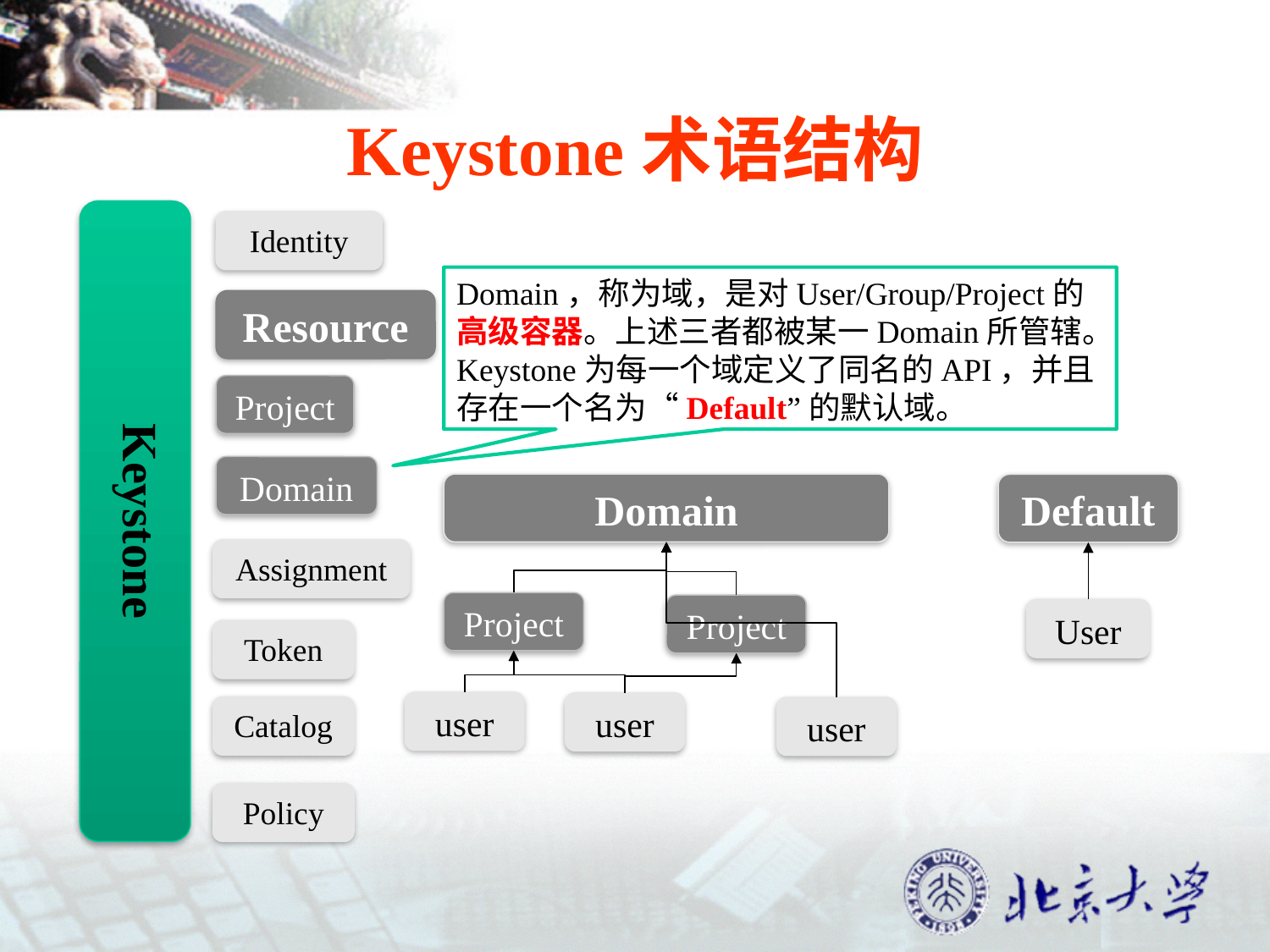

# Keystone术语结构
Keystone
Identity
Domain，称为域，是对User/Group/Project的高级容器。上述三者都被某一Domain所管辖。Keystone为每一个域定义了同名的API，并且存在一个名为“Default”的默认域。
Resource
Project
Domain
Domain
Default
Assignment
Project
Project
User
Token
user
user
Catalog
user
Policy